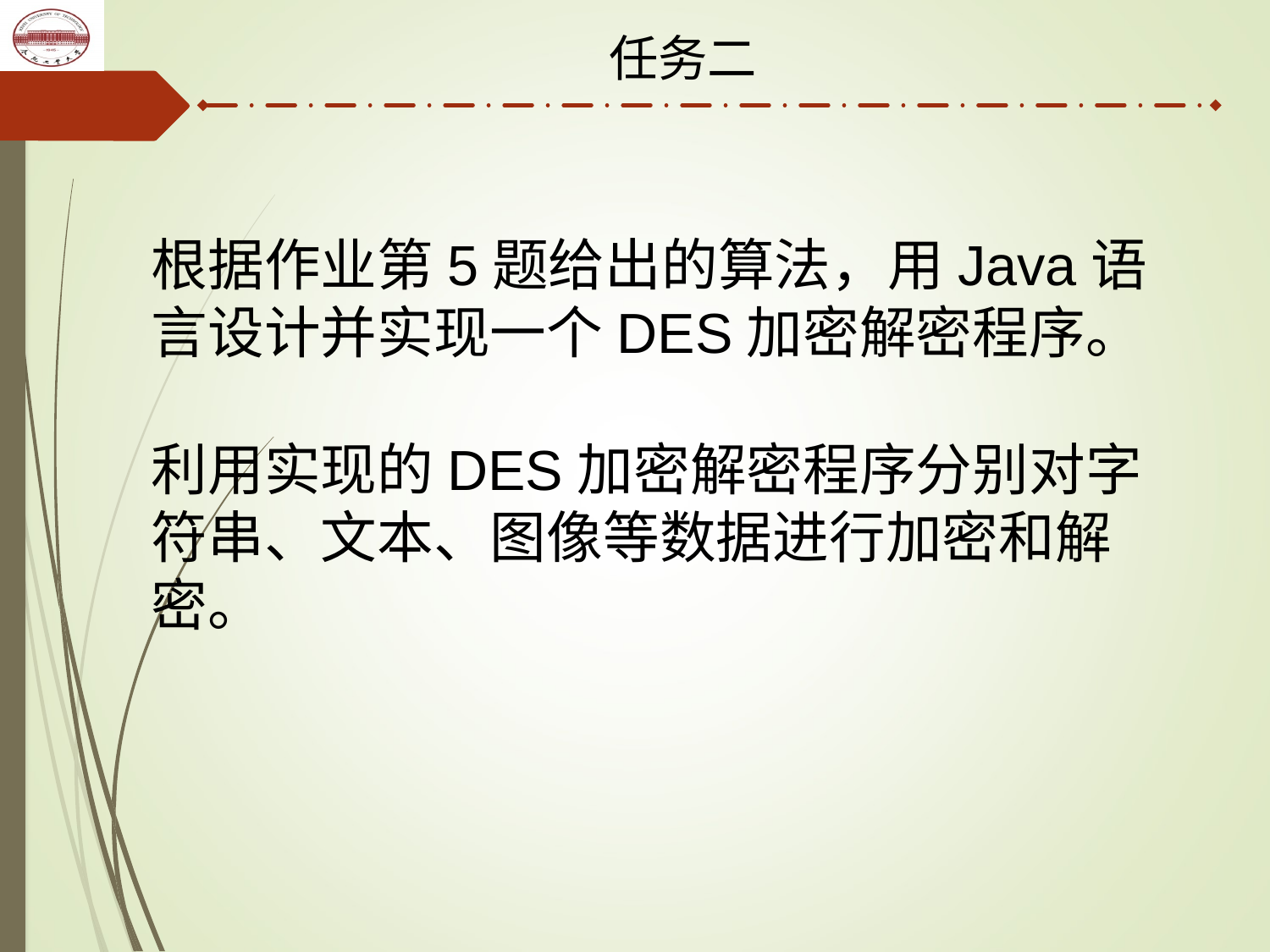

任务二
根据作业第5题给出的算法，用Java语言设计并实现一个DES加密解密程序。
利用实现的DES加密解密程序分别对字符串、文本、图像等数据进行加密和解密。